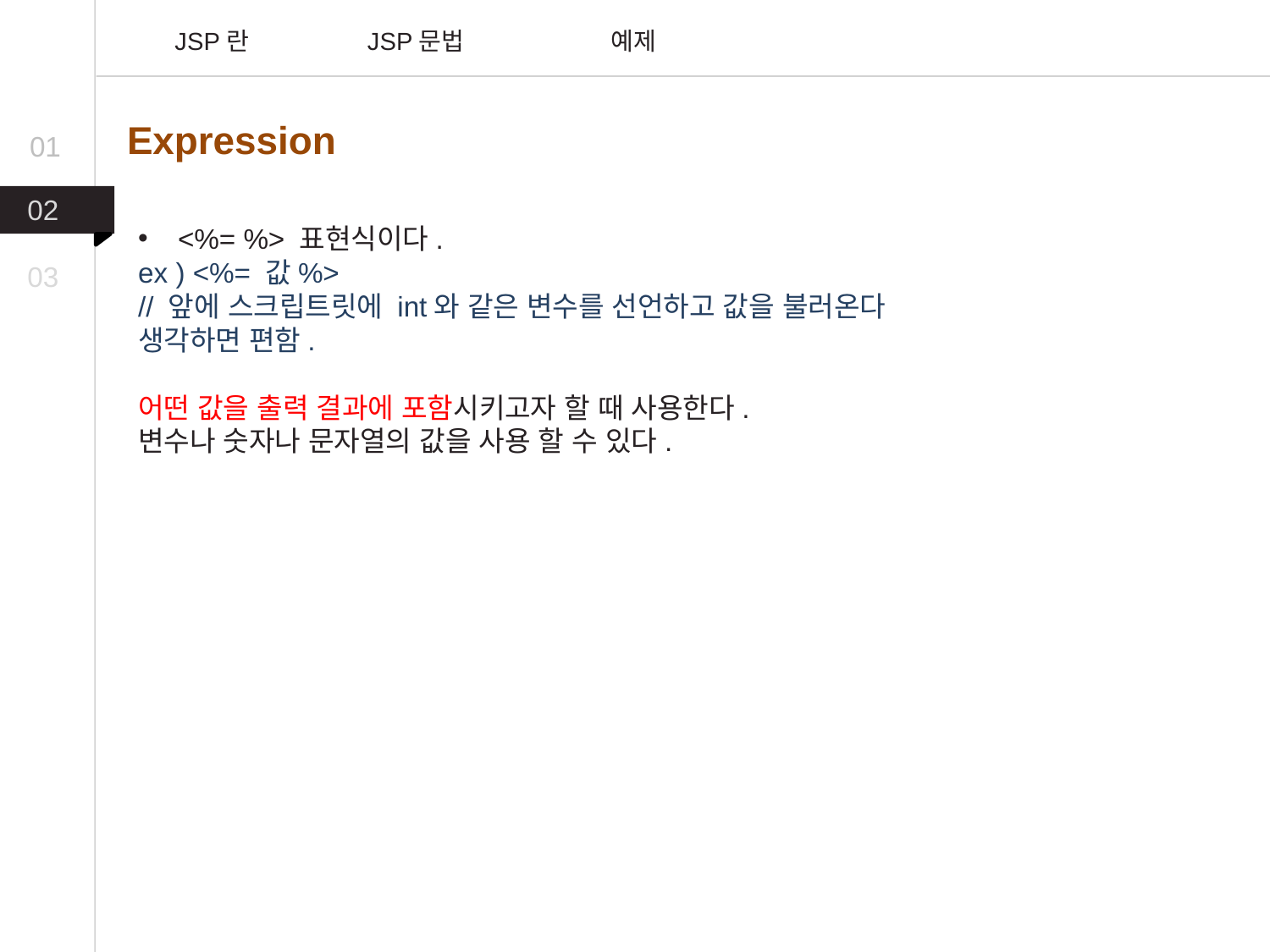

JSP란
JSP문법
예제

Expression
01

02
<%= %> 표현식이다.
ex ) <%= 값%>
// 앞에 스크립트릿에 int와 같은 변수를 선언하고 값을 불러온다 생각하면 편함.

어떤 값을 출력 결과에 포함시키고자 할 때 사용한다.
변수나 숫자나 문자열의 값을 사용 할 수 있다.

03